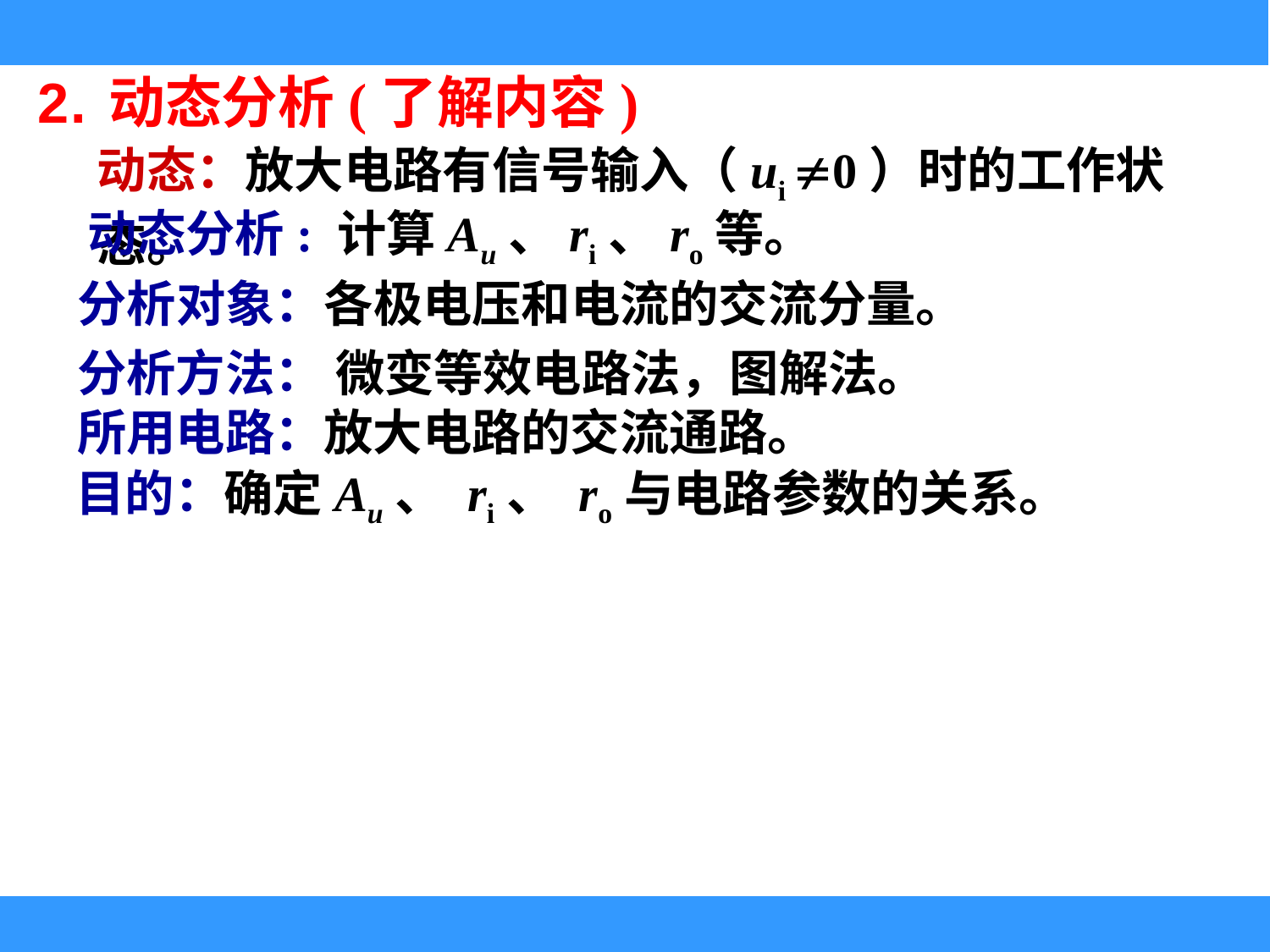

动态分析(了解内容)

动态：放大电路有信号输入（ui ≠0）时的工作状态。
动态分析: 计算Au、ri、ro等。
分析对象：各极电压和电流的交流分量。
分析方法： 微变等效电路法，图解法。
所用电路：放大电路的交流通路。
目的：确定Au、 ri、 ro与电路参数的关系。